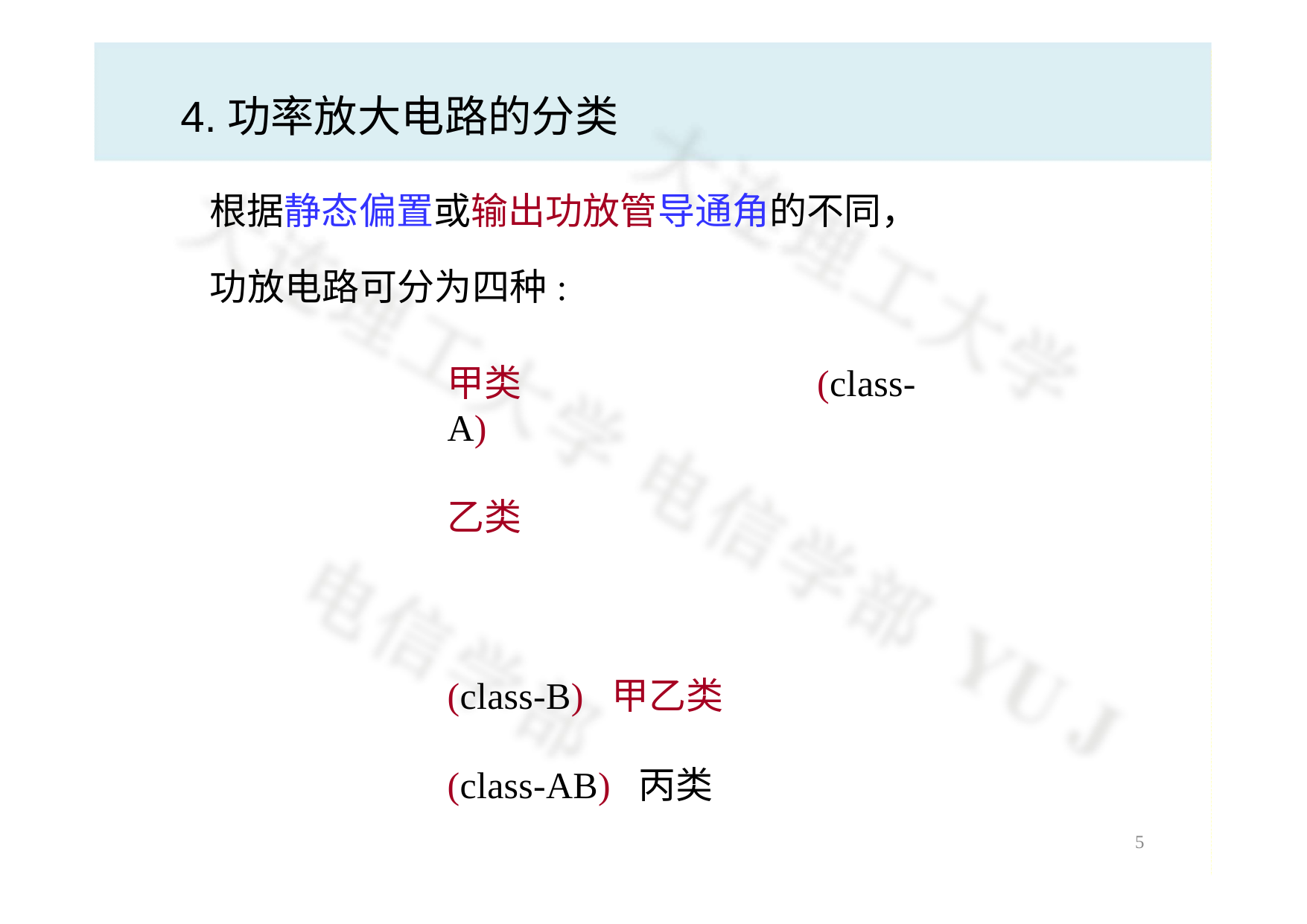

# 4.功率放大电路的分类
根据静态偏置或输出功放管导通角的不同，
功放电路可分为四种:

甲类	(class-A)
乙类	(class-B)  甲乙类 (class-AB)  丙类	(class-C)
5